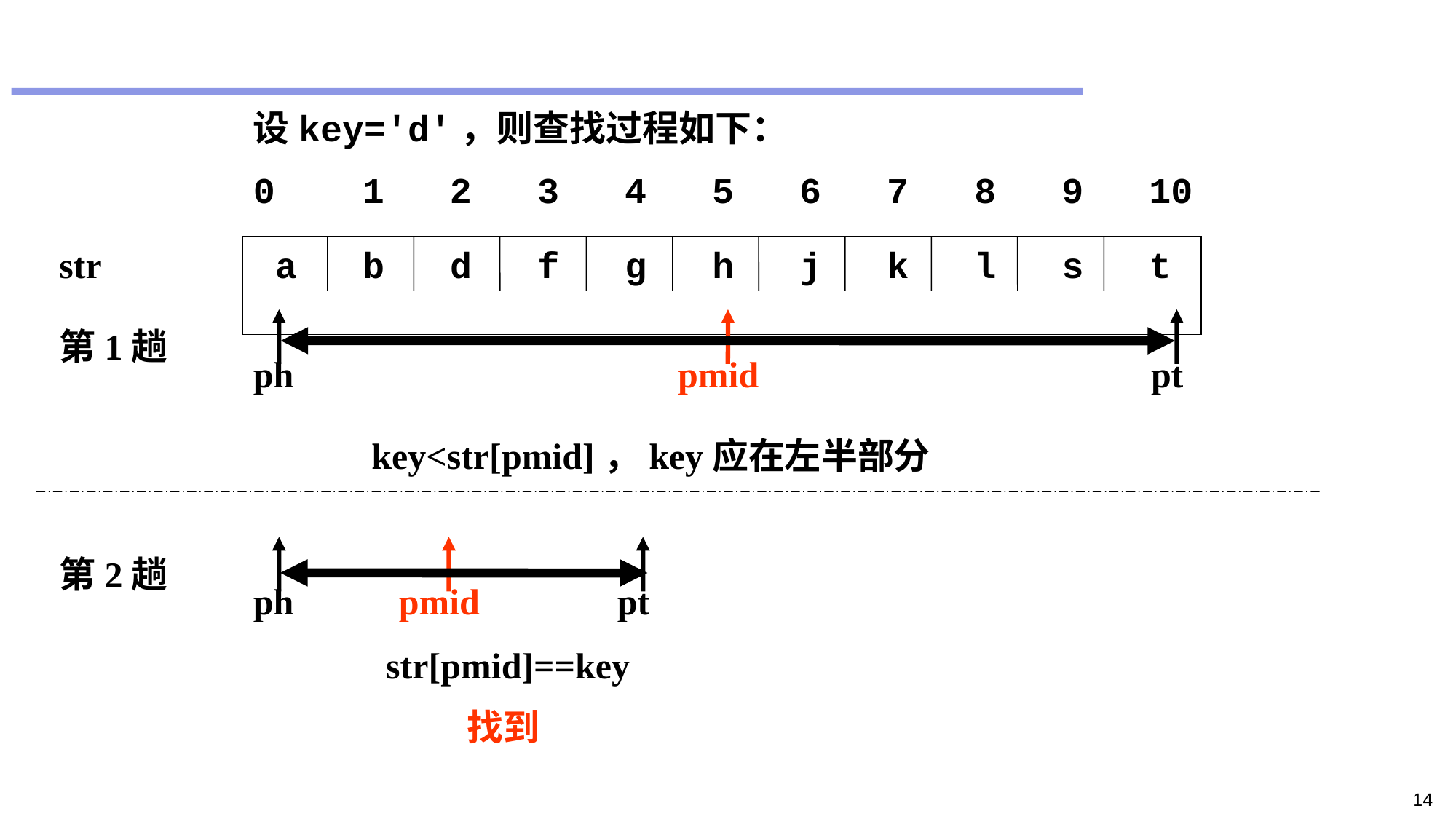

设key='d'，则查找过程如下：
0    1   2   3   4   5   6   7   8   9   10
str
 a   b   d   f   g   h   j   k   l   s   t

第1趟
ph
pmid
pt

 key<str[pmid]，key应在左半部分

第2趟
ph
pmid
pt

 str[pmid]==key
找到
14